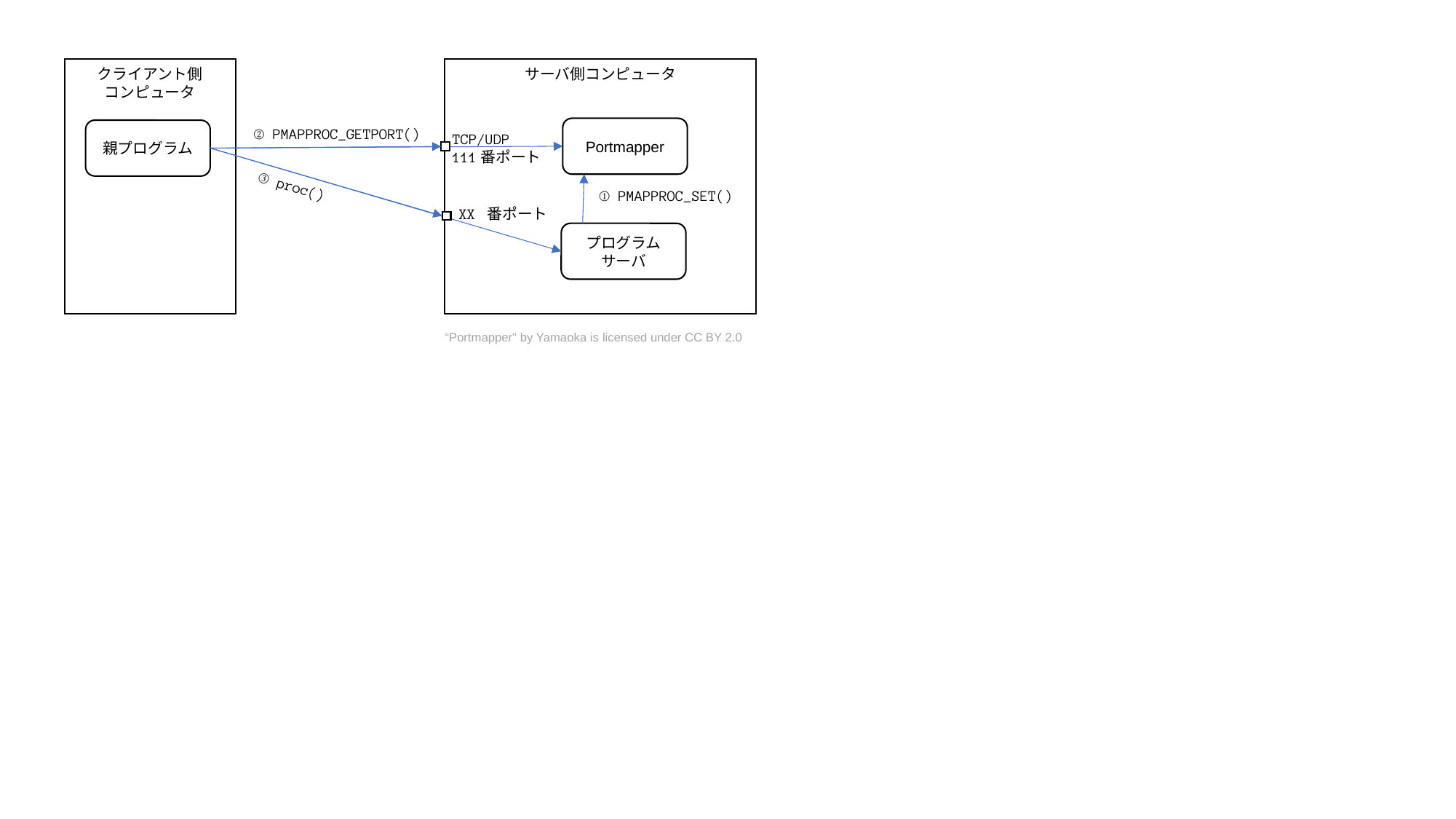

サーバ側コンピュータ
クライアント側
コンピュータ
Portmapper
② PMAPPROC_GETPORT()
親プログラム
TCP/UDP
111番ポート

③ proc()
① PMAPPROC_SET()
XX 番ポート

プログラム サーバ
“Portmapper" by Yamaoka is licensed under CC BY 2.0﻿